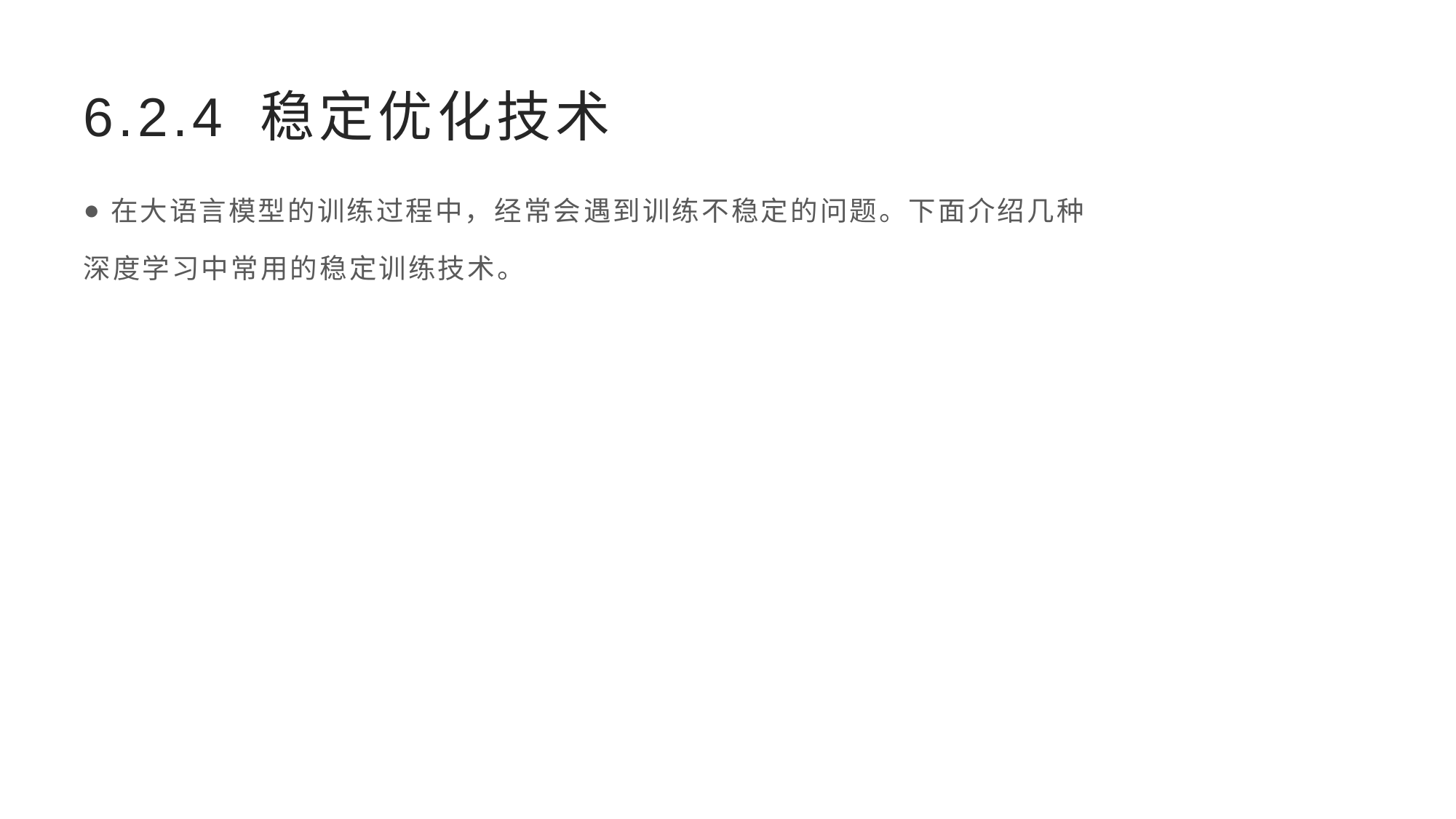

# 6.2.4 稳定优化技术
在大语言模型的训练过程中，经常会遇到训练不稳定的问题。下面介绍几种
深度学习中常用的稳定训练技术。